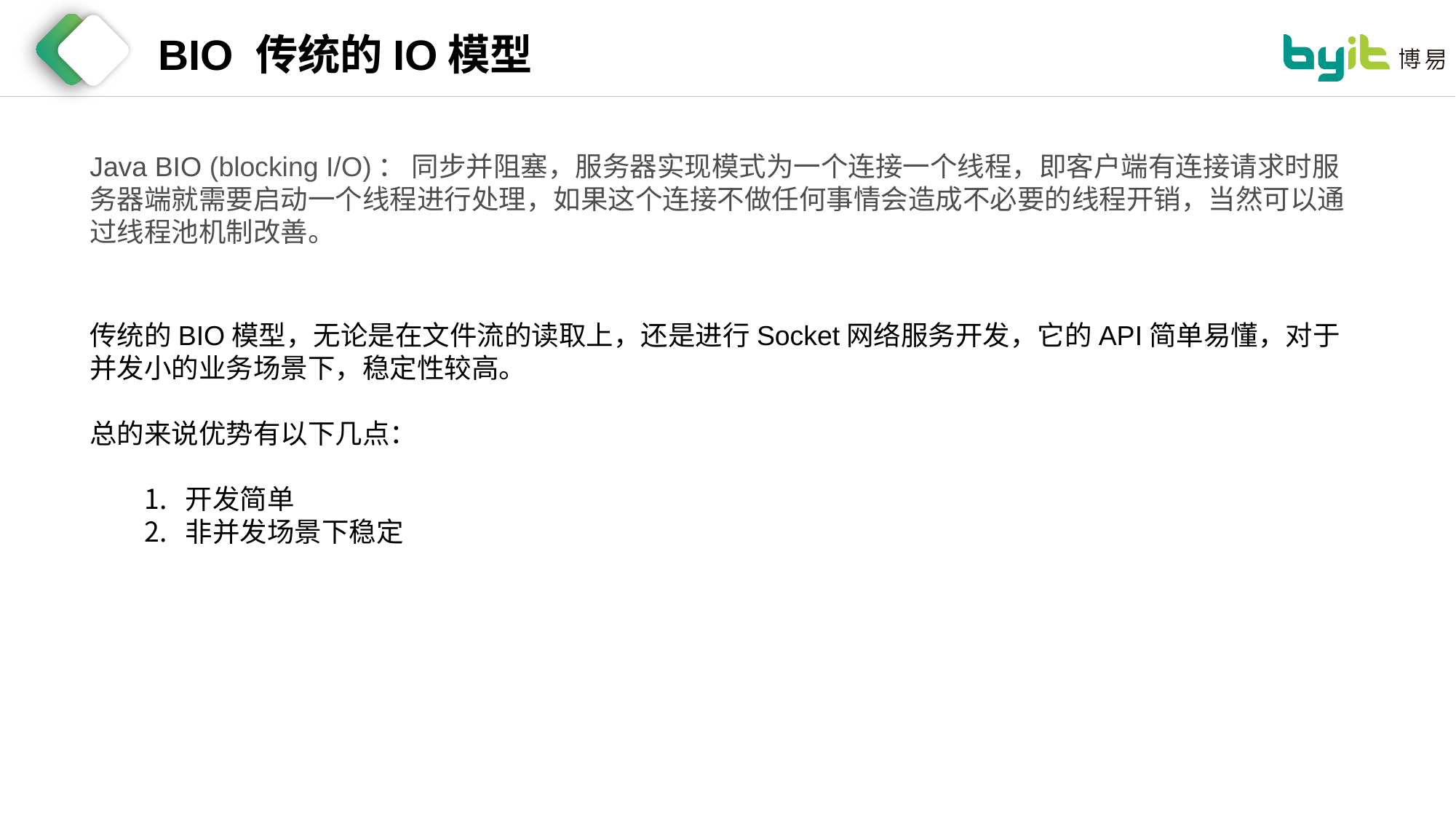

BIO 传统的IO模型
Java BIO (blocking I/O)： 同步并阻塞，服务器实现模式为一个连接一个线程，即客户端有连接请求时服务器端就需要启动一个线程进行处理，如果这个连接不做任何事情会造成不必要的线程开销，当然可以通过线程池机制改善。
传统的BIO模型，无论是在文件流的读取上，还是进行Socket网络服务开发，它的API简单易懂，对于并发小的业务场景下，稳定性较高。

总的来说优势有以下几点：

开发简单
非并发场景下稳定